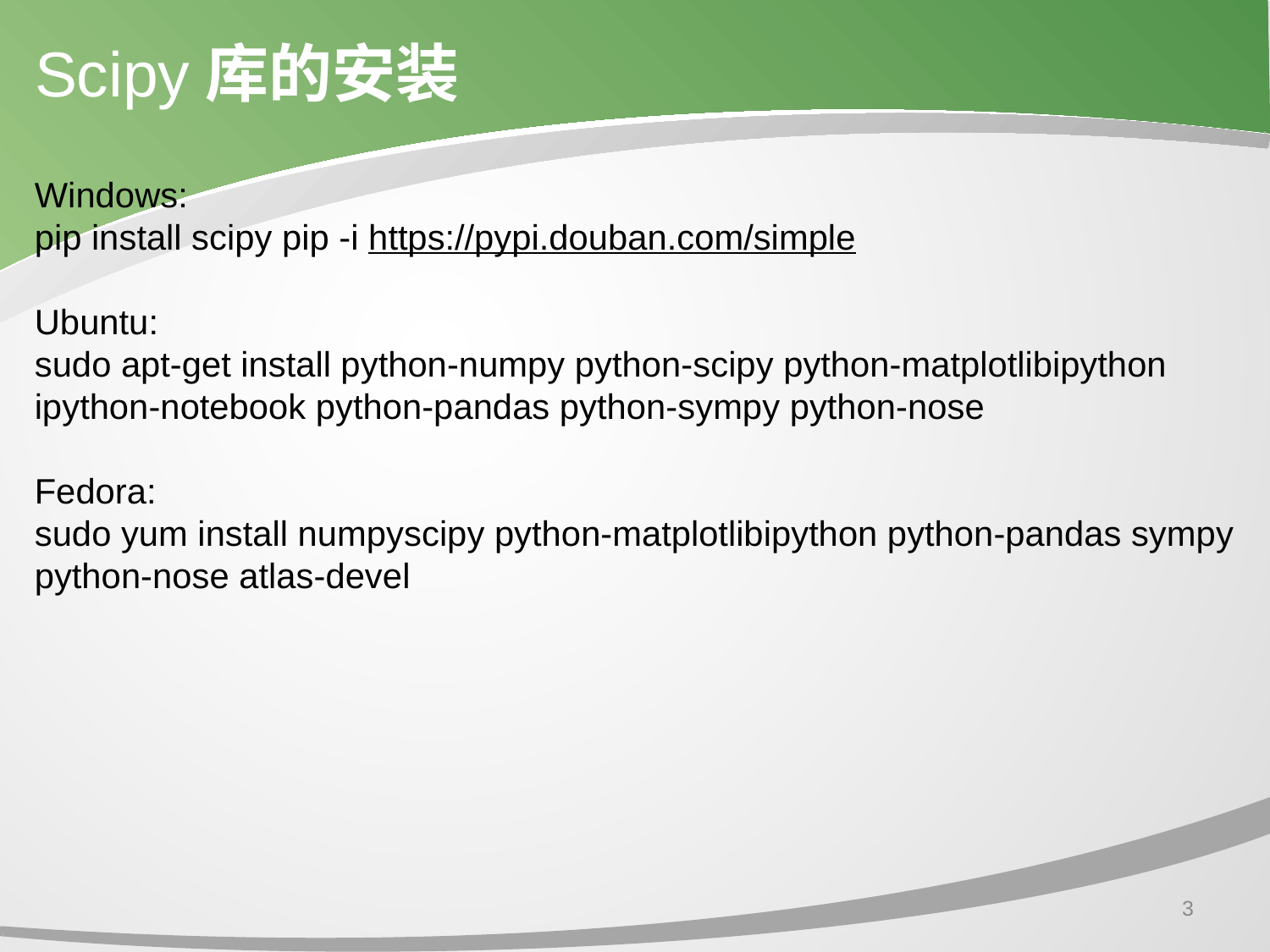

# Scipy库的安装
Windows:
pip install scipy pip -i https://pypi.douban.com/simple

Ubuntu:
sudo apt-get install python-numpy python-scipy python-matplotlibipython ipython-notebook python-pandas python-sympy python-nose

Fedora:
sudo yum install numpyscipy python-matplotlibipython python-pandas sympy python-nose atlas-devel
3